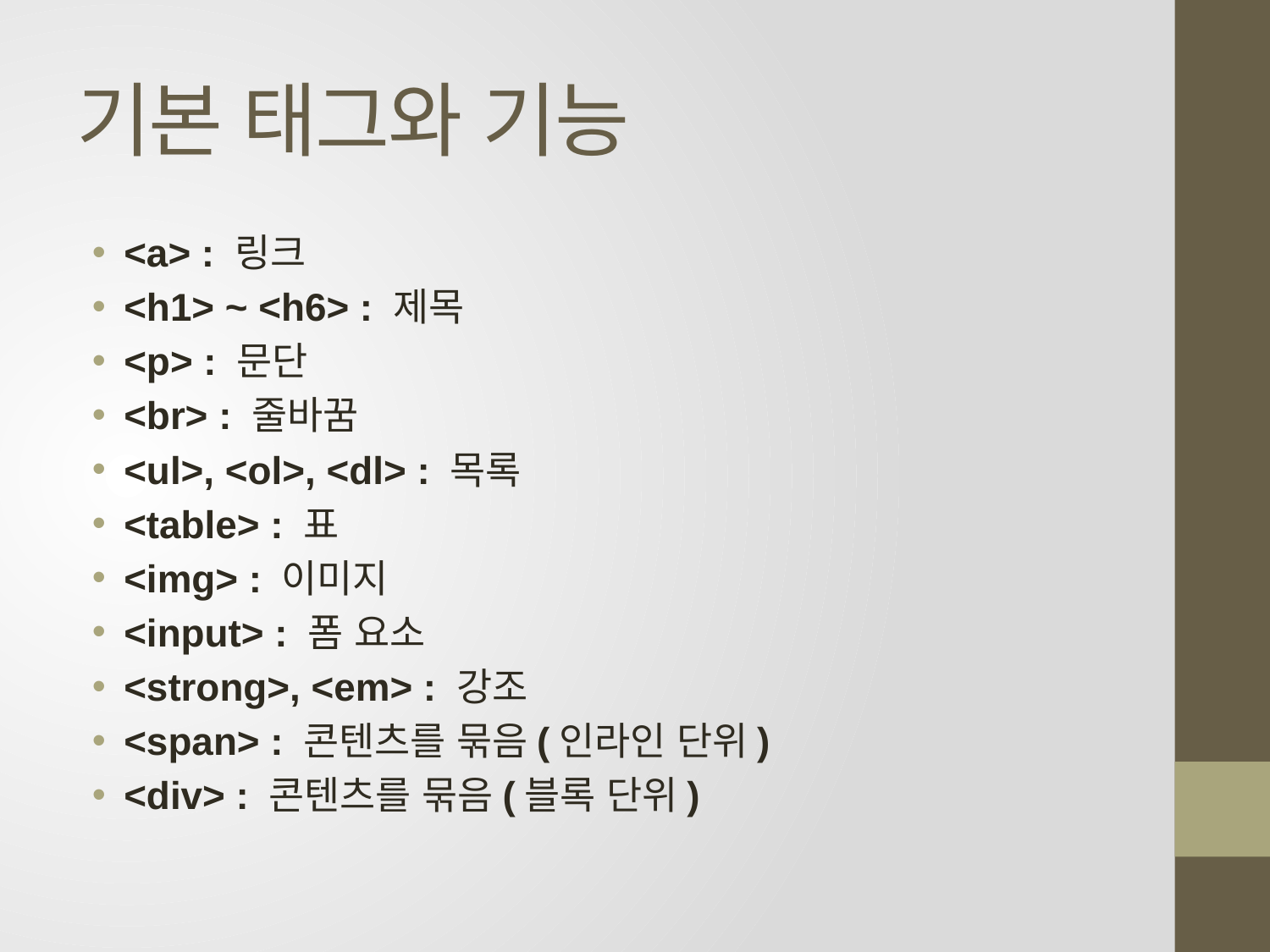

# 기본 태그와 기능
<a> : 링크
<h1> ~ <h6> : 제목
<p> : 문단
<br> : 줄바꿈
<ul>, <ol>, <dl> : 목록
<table> : 표
<img> : 이미지
<input> : 폼 요소
<strong>, <em> : 강조
<span> : 콘텐츠를 묶음(인라인 단위)
<div> : 콘텐츠를 묶음(블록 단위)